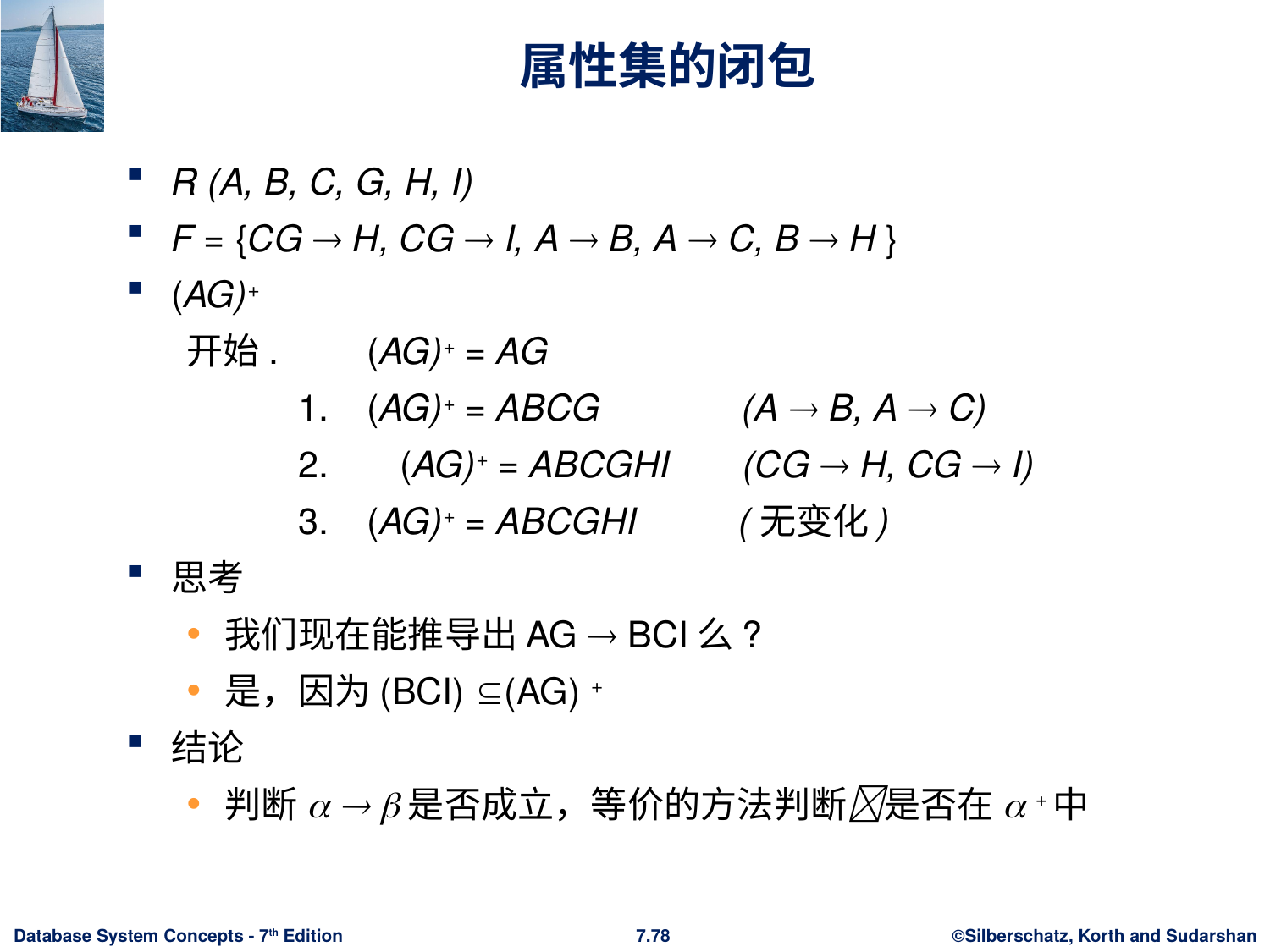

# 属性集的闭包
R (A, B, C, G, H, I)
F = {CG → H, CG → I, A → B, A → C, B → H }
(AG)+
开始.	  (AG)+ = AG
           1.	  (AG)+ = ABCG              (A → B, A → C)
           2.       (AG)+ = ABCGHI	   (CG → H, CG → I)
           3.	  (AG)+ = ABCGHI          (无变化)
思考
我们现在能推导出AG → BCI么?
是，因为(BCI) ⊆(AG) +
结论
判断α → β是否成立，等价的方法判断β是否在α +中